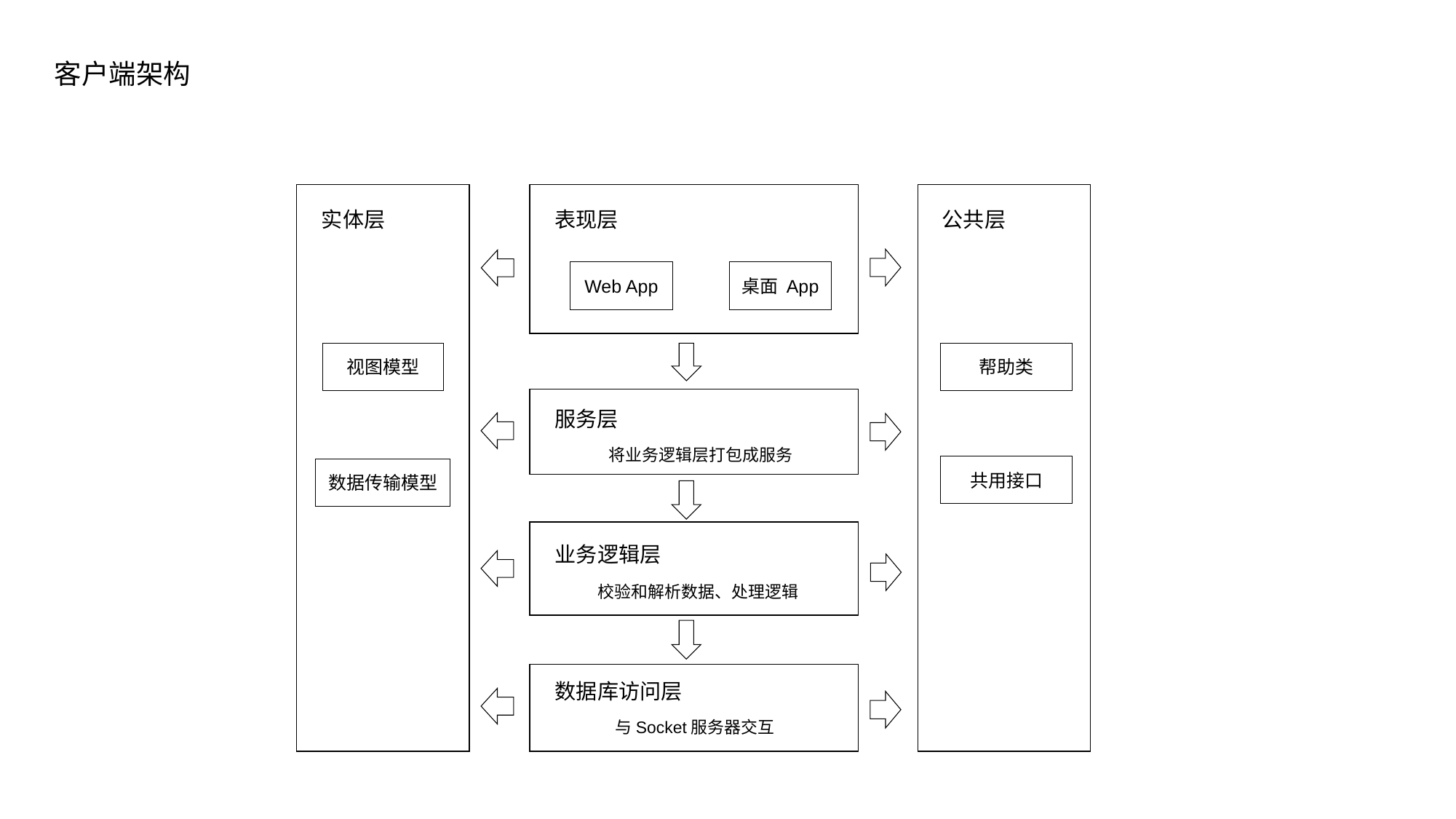

客户端架构

公共层
实体层
表现层

Web App
桌面 App
视图模型

帮助类

服务层

将业务逻辑层打包成服务
共用接口
数据传输模型

业务逻辑层

校验和解析数据、处理逻辑

数据库访问层

与Socket服务器交互